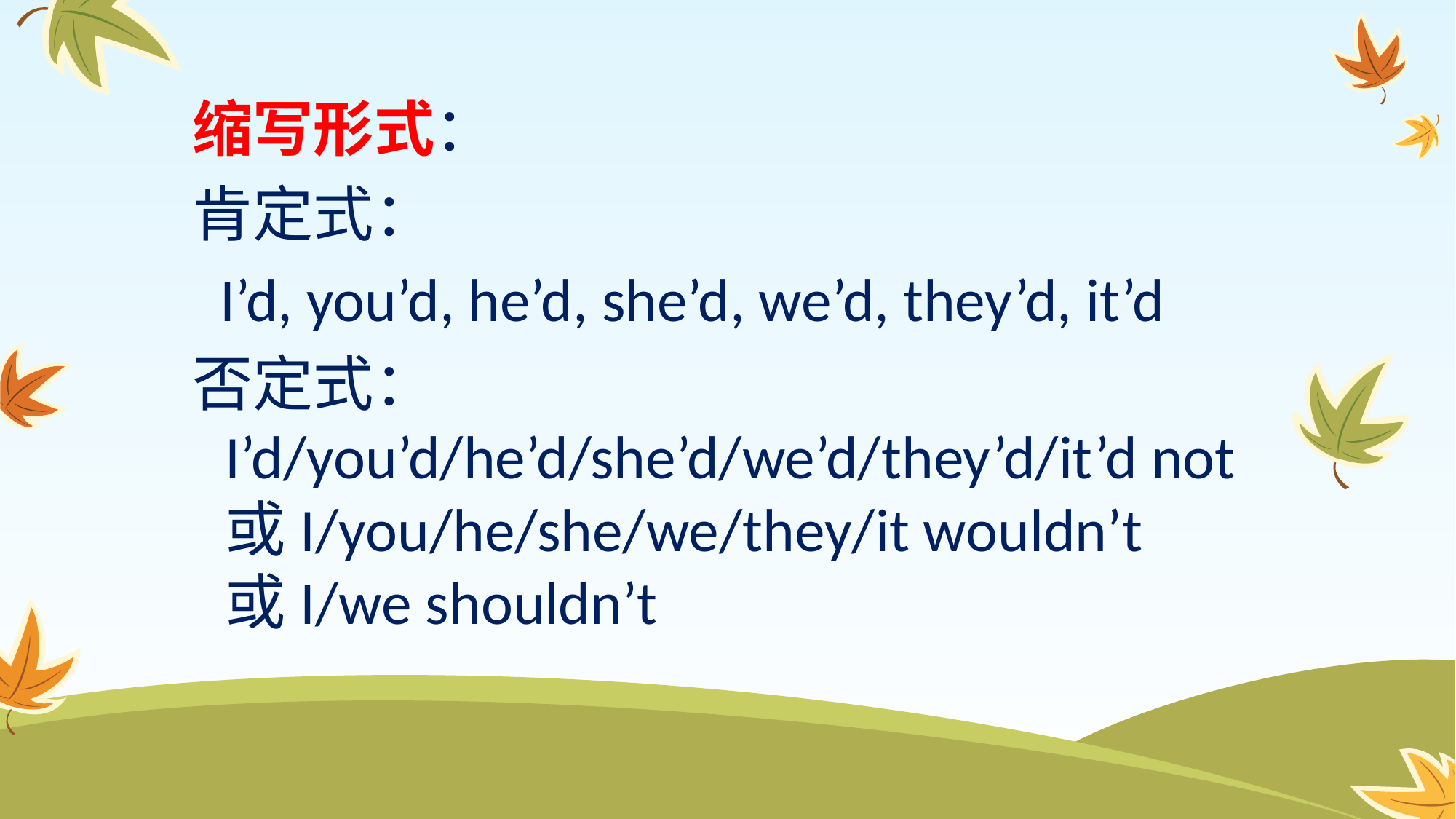

缩写形式：
肯定式：
  I’d, you’d, he’d, she’d, we’d, they’d, it’d
否定式： I’d/you’d/he’d/she’d/we’d/they’d/it’d not或I/you/he/she/we/they/it wouldn’t      或I/we shouldn’t